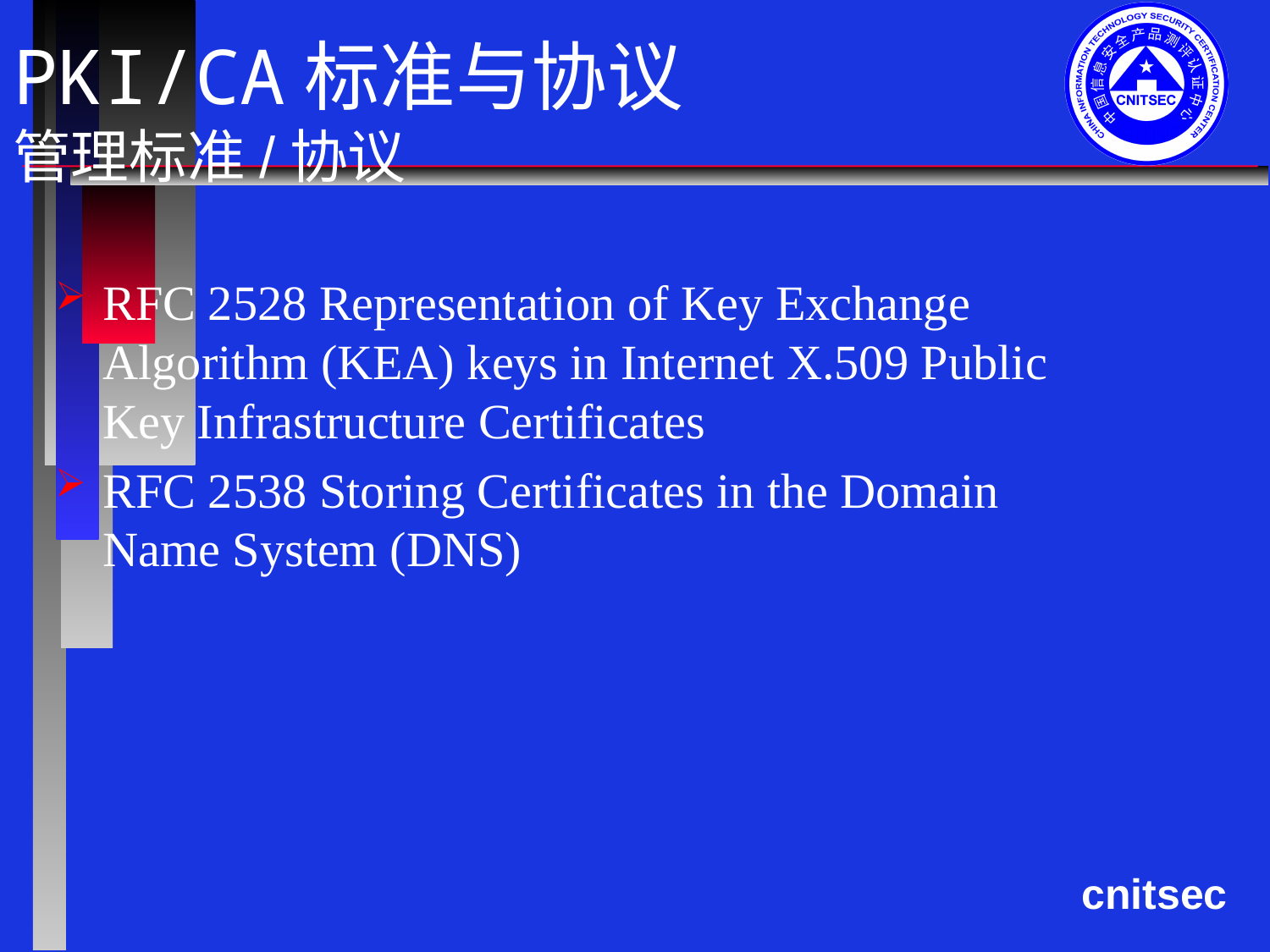

# PKI/CA标准与协议 管理标准/协议
RFC 2528 Representation of Key Exchange Algorithm (KEA) keys in Internet X.509 Public Key Infrastructure Certificates
RFC 2538 Storing Certificates in the Domain Name System (DNS)